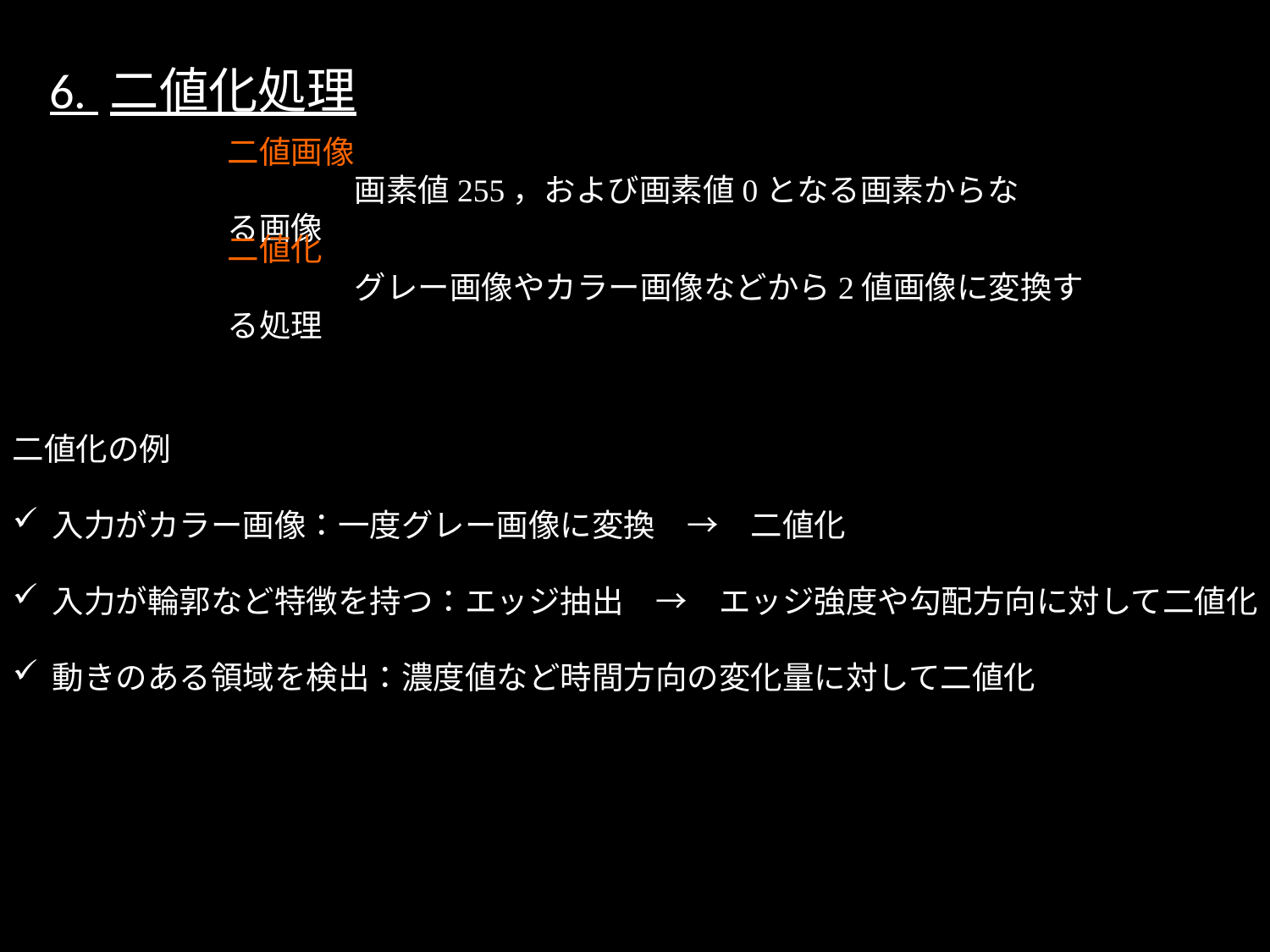

6. 二値化処理
二値画像
	画素値255，および画素値0となる画素からなる画像
二値化
	グレー画像やカラー画像などから2値画像に変換する処理
二値化の例
入力がカラー画像：一度グレー画像に変換　→　二値化
入力が輪郭など特徴を持つ：エッジ抽出　→　エッジ強度や勾配方向に対して二値化
動きのある領域を検出：濃度値など時間方向の変化量に対して二値化